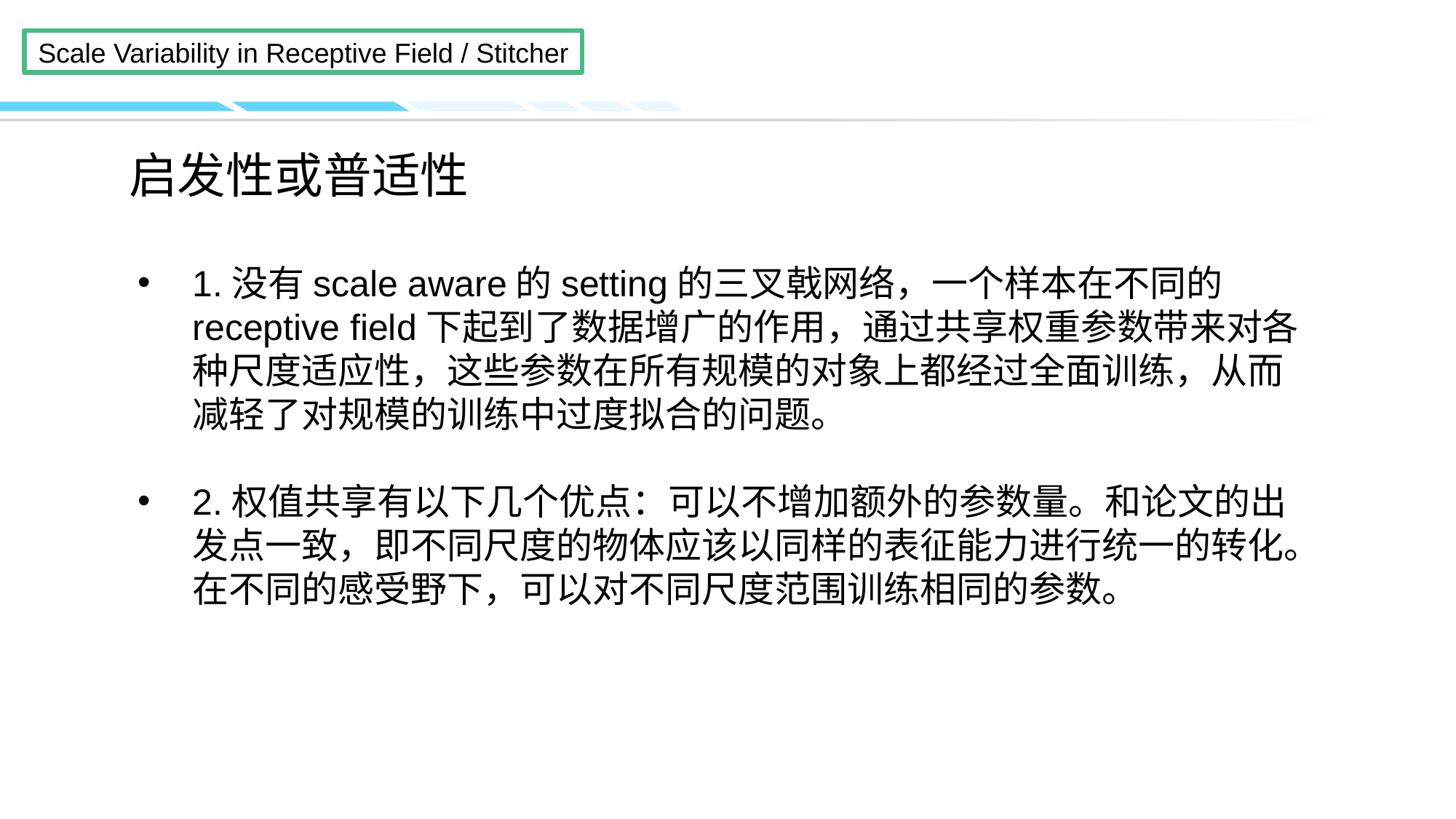

1.没有scale aware的setting的三叉戟网络，一个样本在不同的receptive field下起到了数据增广的作用，通过共享权重参数带来对各种尺度适应性，这些参数在所有规模的对象上都经过全面训练，从而减轻了对规模的训练中过度拟合的问题。
2.权值共享有以下几个优点：可以不增加额外的参数量。和论文的出发点一致，即不同尺度的物体应该以同样的表征能力进行统一的转化。在不同的感受野下，可以对不同尺度范围训练相同的参数。